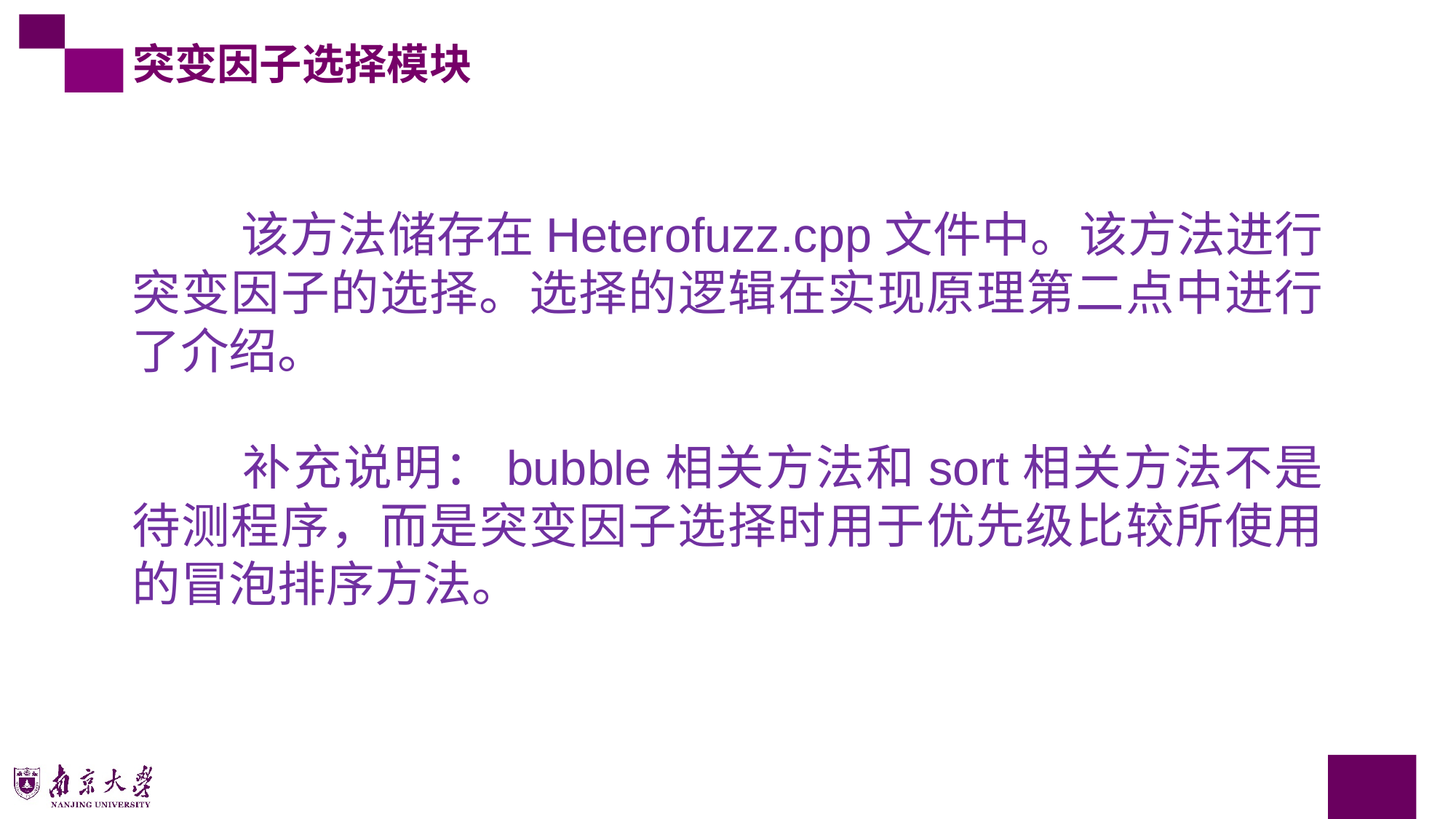

突变因子选择模块
	该方法储存在Heterofuzz.cpp文件中。该方法进行突变因子的选择。选择的逻辑在实现原理第二点中进行了介绍。

	补充说明：bubble相关方法和sort相关方法不是待测程序，而是突变因子选择时用于优先级比较所使用的冒泡排序方法。
18